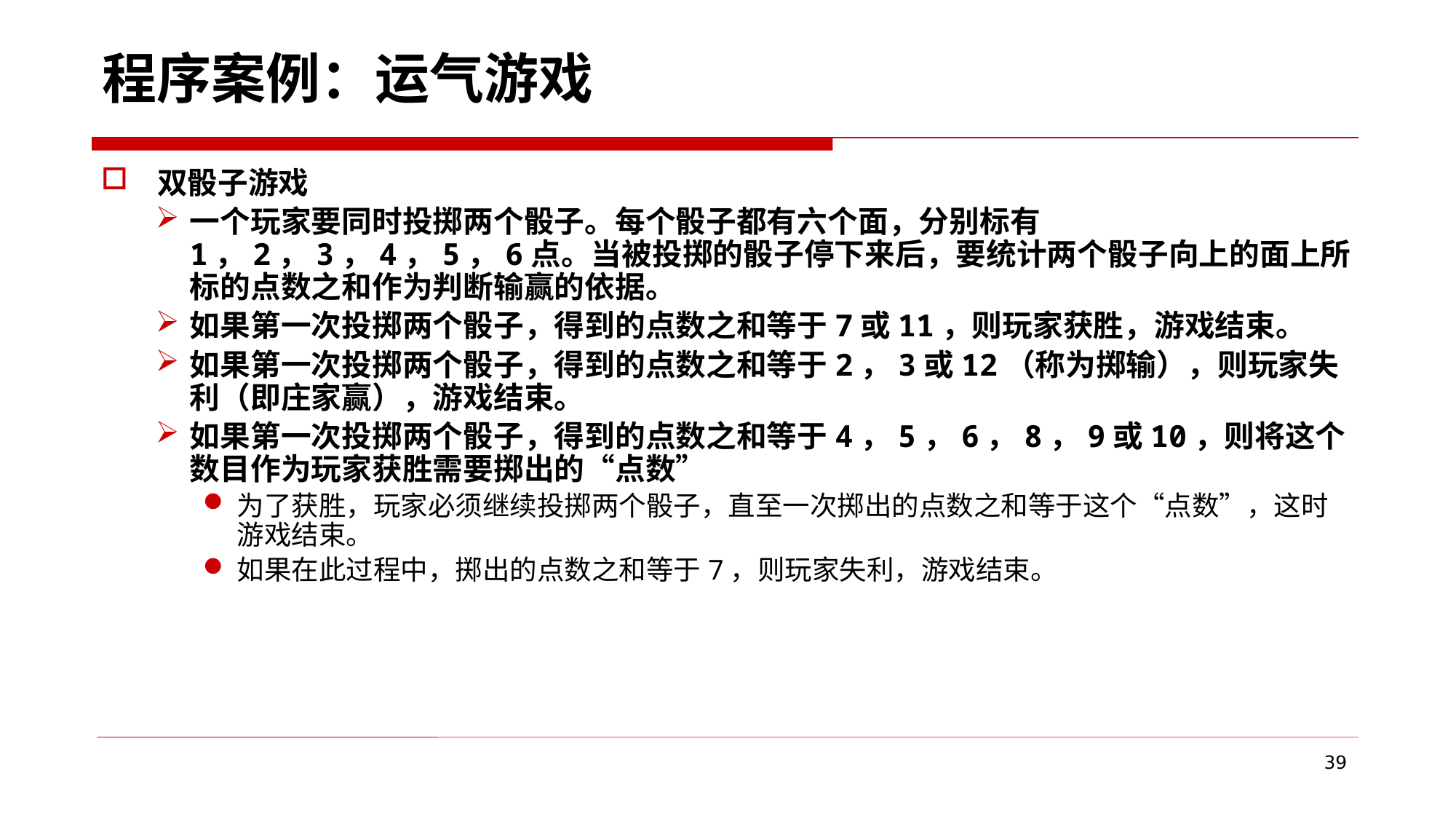

程序案例：运气游戏
双骰子游戏
一个玩家要同时投掷两个骰子。每个骰子都有六个面，分别标有1，2，3，4，5，6点。当被投掷的骰子停下来后，要统计两个骰子向上的面上所标的点数之和作为判断输赢的依据。
如果第一次投掷两个骰子，得到的点数之和等于7或11，则玩家获胜，游戏结束。
如果第一次投掷两个骰子，得到的点数之和等于2，3或12（称为掷输），则玩家失利（即庄家赢），游戏结束。
如果第一次投掷两个骰子，得到的点数之和等于4，5，6，8，9或10，则将这个数目作为玩家获胜需要掷出的“点数”
为了获胜，玩家必须继续投掷两个骰子，直至一次掷出的点数之和等于这个“点数”，这时游戏结束。
如果在此过程中，掷出的点数之和等于7，则玩家失利，游戏结束。

39